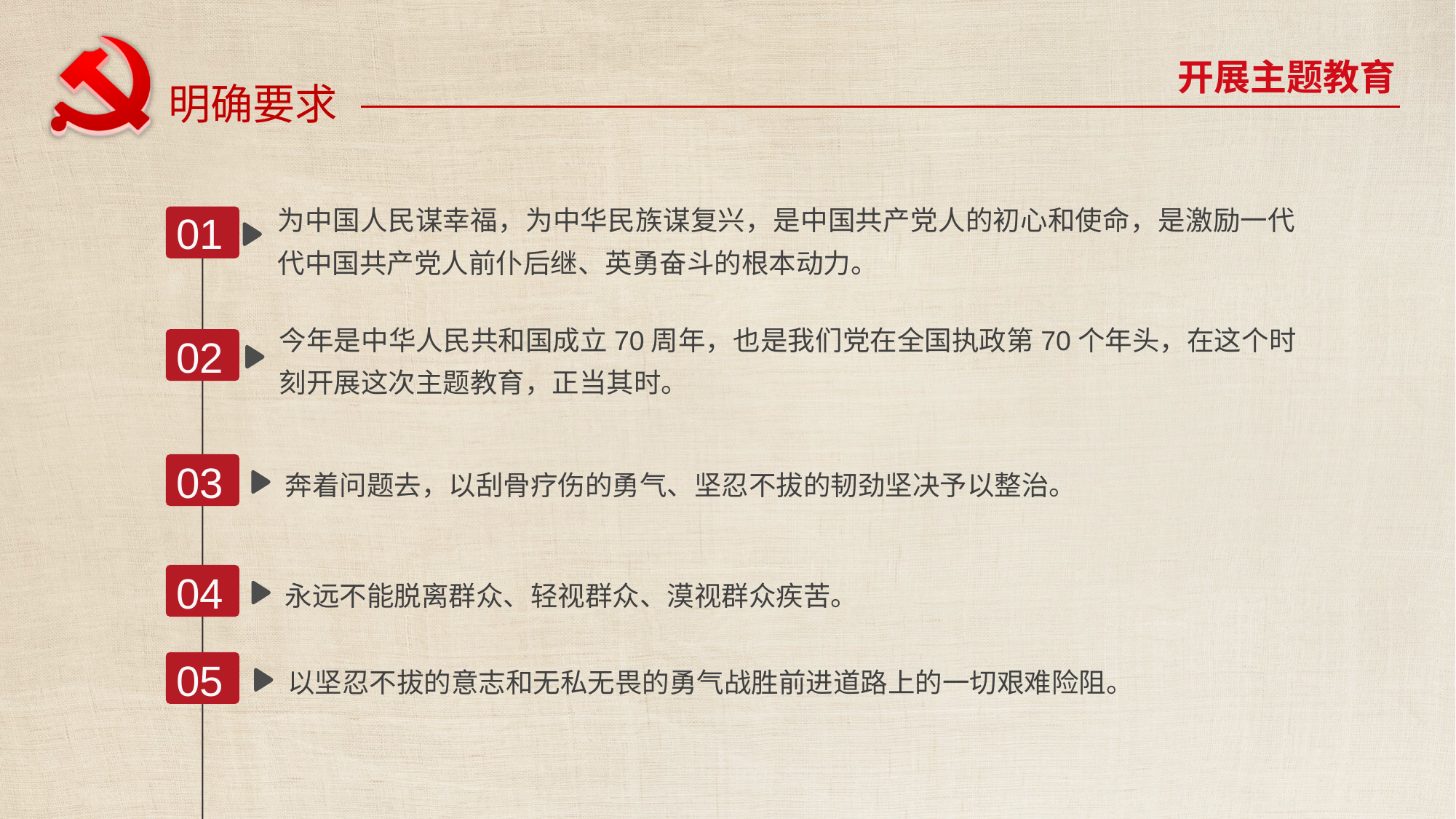

开展主题教育
明确要求
为中国人民谋幸福，为中华民族谋复兴，是中国共产党人的初心和使命，是激励一代代中国共产党人前仆后继、英勇奋斗的根本动力。
01

今年是中华人民共和国成立70周年，也是我们党在全国执政第70个年头，在这个时刻开展这次主题教育，正当其时。
02

03

奔着问题去，以刮骨疗伤的勇气、坚忍不拔的韧劲坚决予以整治。

04

永远不能脱离群众、轻视群众、漠视群众疾苦。

05

以坚忍不拔的意志和无私无畏的勇气战胜前进道路上的一切艰难险阻。